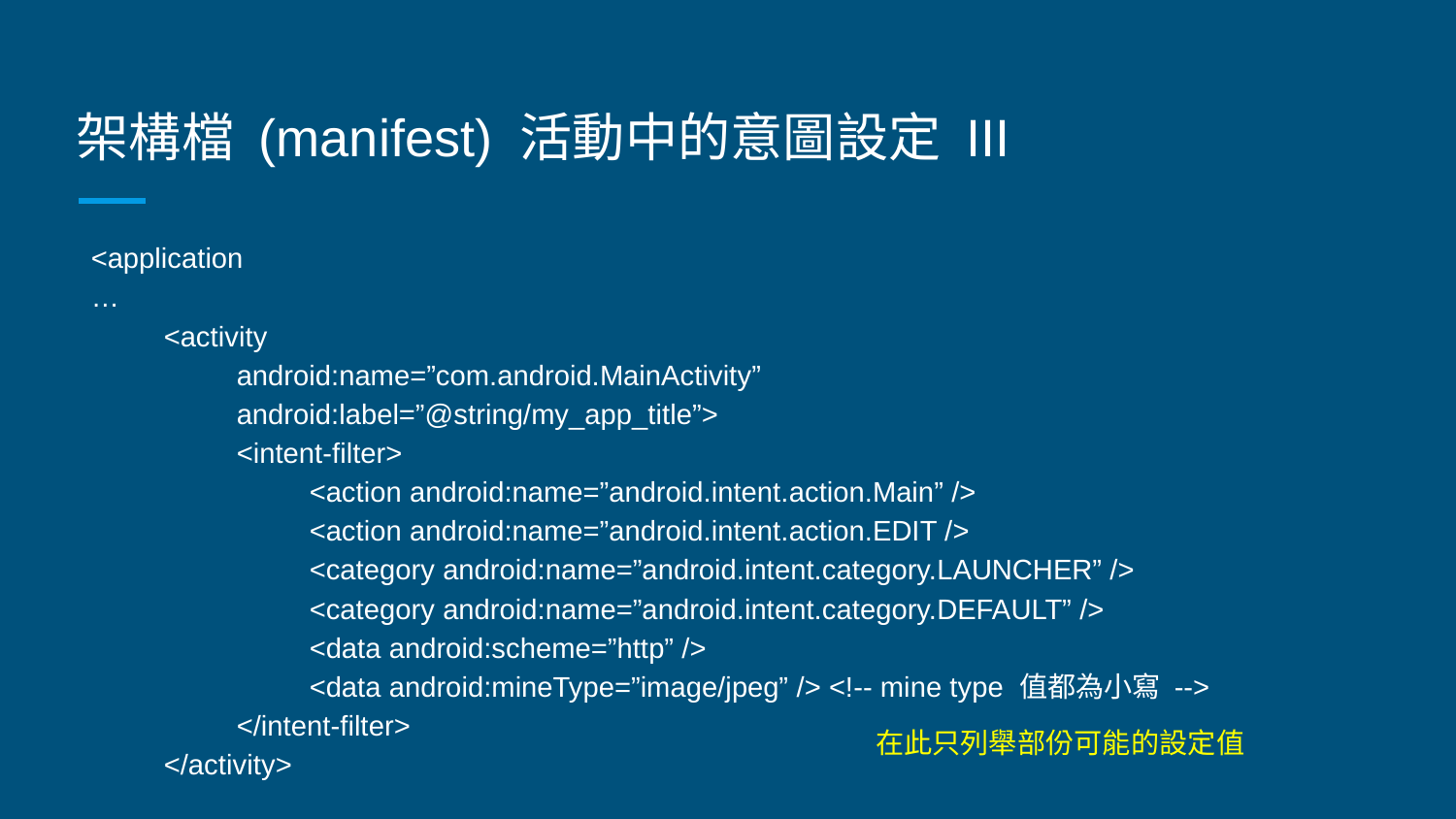

# 架構檔 (manifest) 活動中的意圖設定 III
<application
…
<activity
android:name=”com.android.MainActivity”
android:label=”@string/my_app_title”>
<intent-filter>
	<action android:name=”android.intent.action.Main” />
	<action android:name=”android.intent.action.EDIT />
	<category android:name=”android.intent.category.LAUNCHER” />
	<category android:name=”android.intent.category.DEFAULT” />
	<data android:scheme=”http” />
	<data android:mineType=”image/jpeg” /> <!-- mine type 值都為小寫 -->
</intent-filter>
</activity>

在此只列舉部份可能的設定值